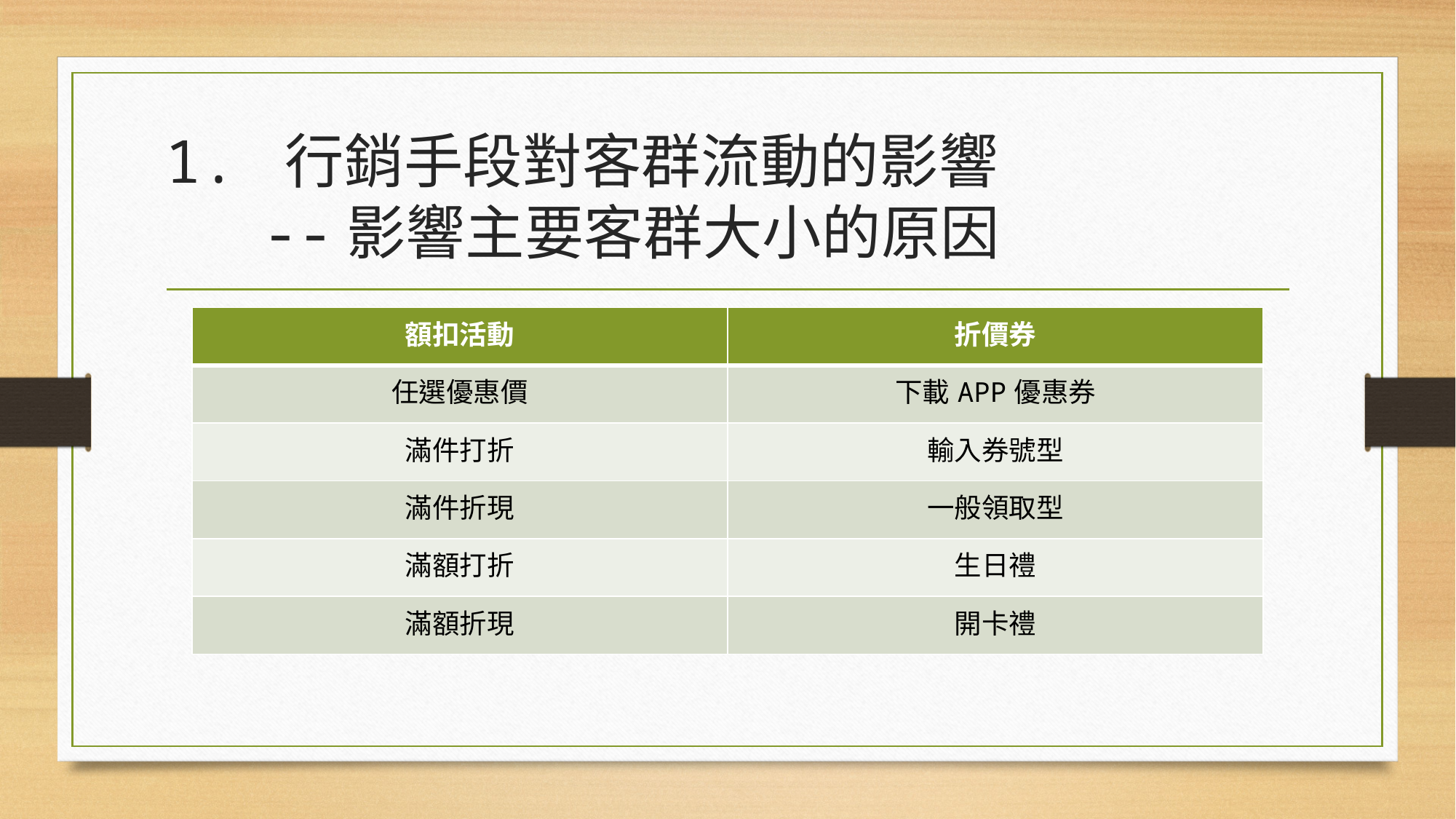

# 1. 行銷手段對客群流動的影響 --影響主要客群大小的原因
| 額扣活動 | 折價券 |
| --- | --- |
| 任選優惠價 | 下載APP優惠券 |
| 滿件打折 | 輸入券號型 |
| 滿件折現 | 一般領取型 |
| 滿額打折 | 生日禮 |
| 滿額折現 | 開卡禮 |